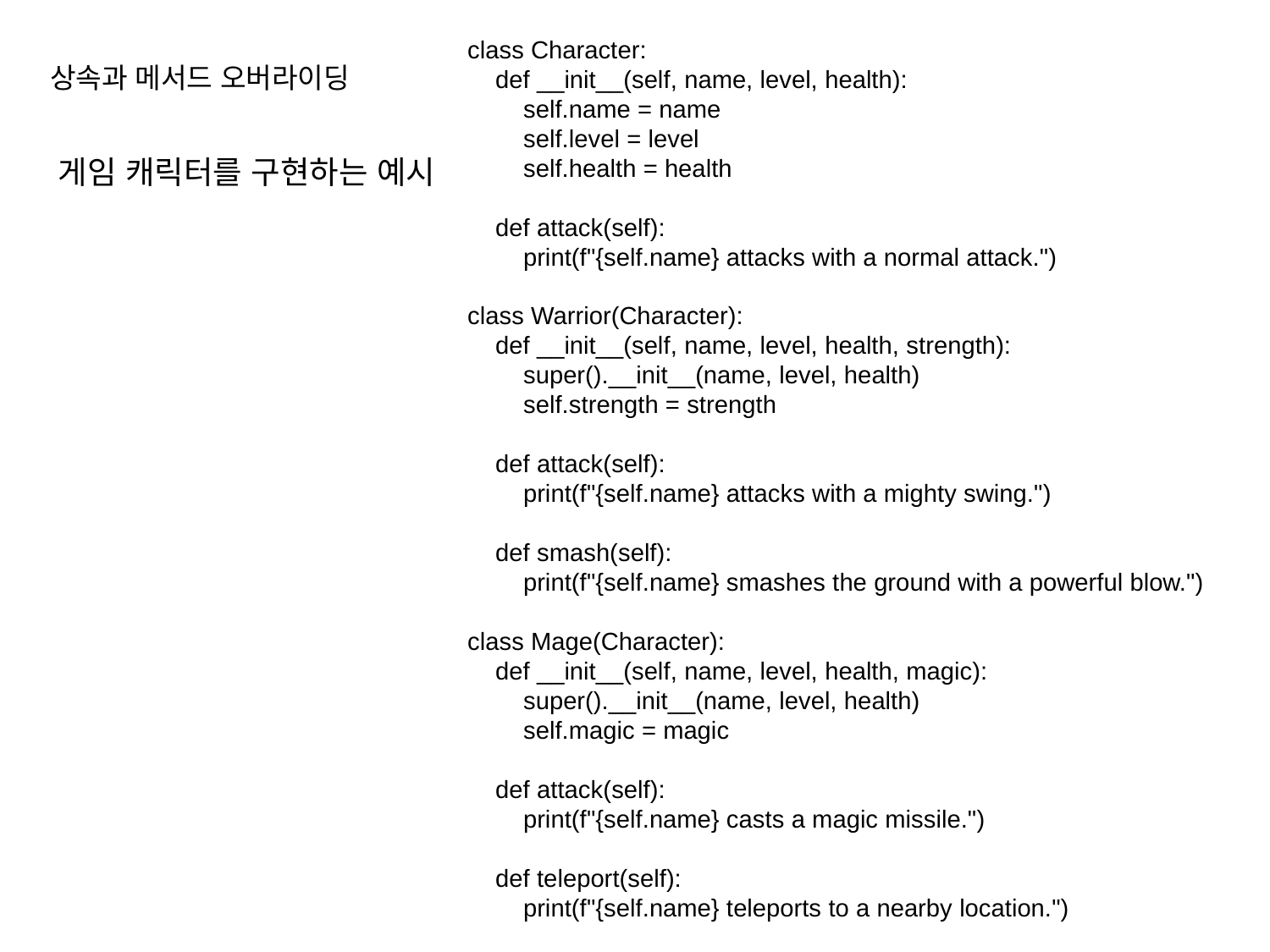

class Character:
    def __init__(self, name, level, health):
        self.name = name
        self.level = level
        self.health = health

    def attack(self):
        print(f"{self.name} attacks with a normal attack.")

class Warrior(Character):
    def __init__(self, name, level, health, strength):
        super().__init__(name, level, health)
        self.strength = strength

    def attack(self):
        print(f"{self.name} attacks with a mighty swing.")

    def smash(self):
        print(f"{self.name} smashes the ground with a powerful blow.")

class Mage(Character):
    def __init__(self, name, level, health, magic):
        super().__init__(name, level, health)
        self.magic = magic

    def attack(self):
        print(f"{self.name} casts a magic missile.")

    def teleport(self):
        print(f"{self.name} teleports to a nearby location.")
# 상속과 메서드 오버라이딩
게임 캐릭터를 구현하는 예시